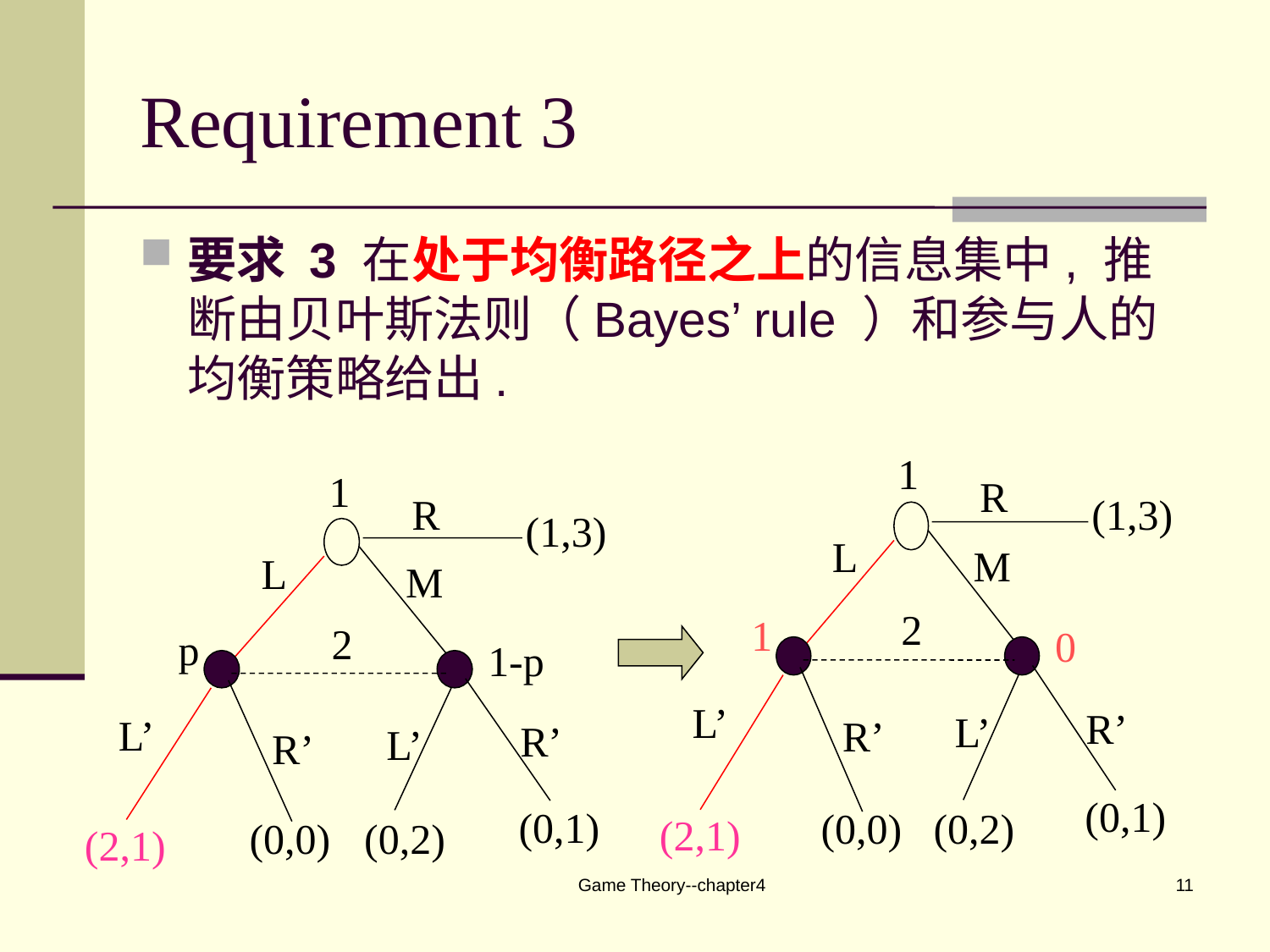

# Requirement 3
要求 3 在处于均衡路径之上的信息集中, 推断由贝叶斯法则（Bayes’ rule ）和参与人的均衡策略给出.

1
R
(1,3)

L

M

2
1
0

L’
R’
L’
R’
(0,1)
(0,0)
(0,2)
(2,1)
1
R
(1,3)

L

M

2
p
1-p

L’
R’
L’
R’
(0,1)
(0,0)
(0,2)
(2,1)

Game Theory--chapter4
11